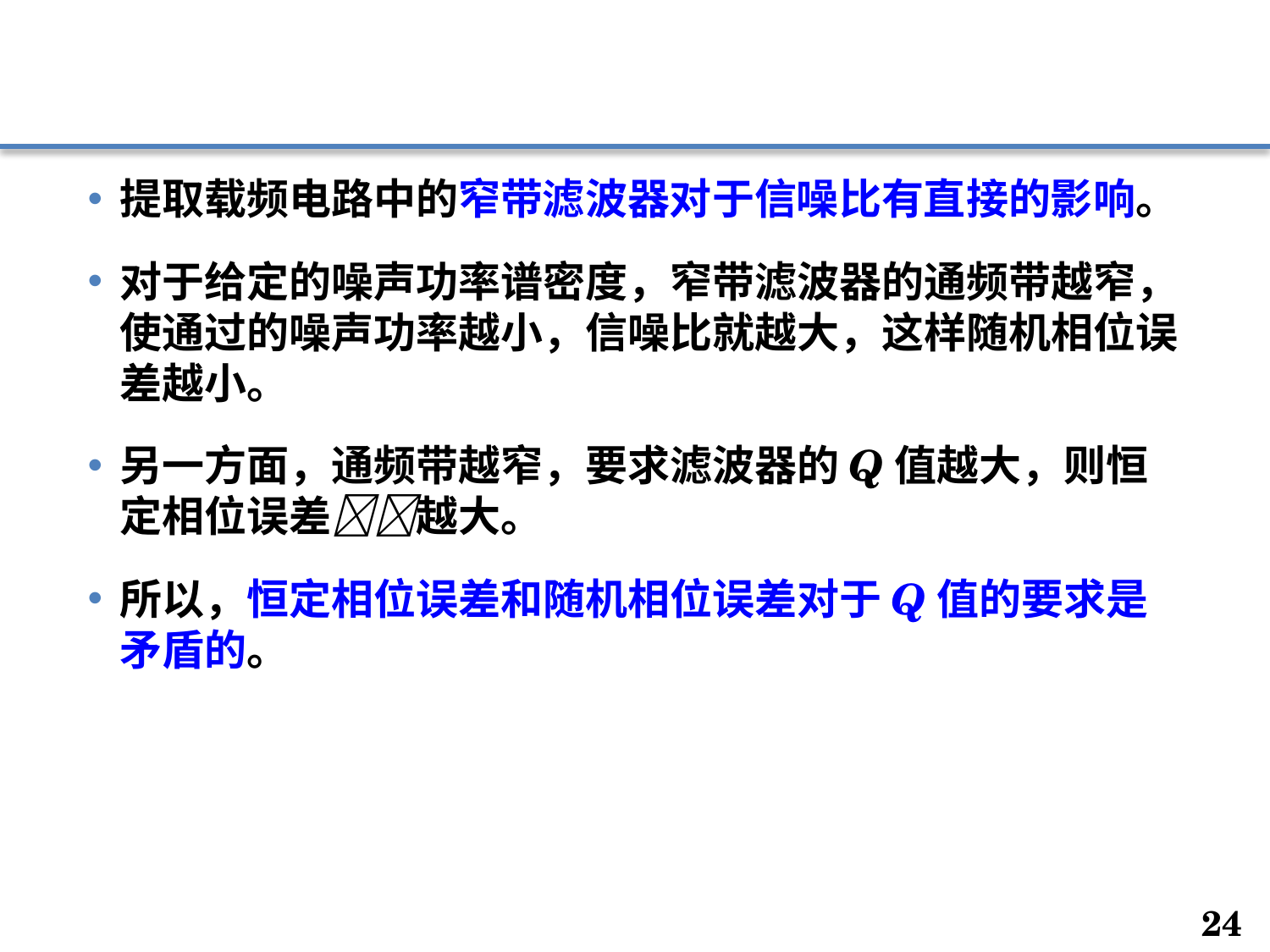

#
提取载频电路中的窄带滤波器对于信噪比有直接的影响。
对于给定的噪声功率谱密度，窄带滤波器的通频带越窄，使通过的噪声功率越小，信噪比就越大，这样随机相位误差越小。
另一方面，通频带越窄，要求滤波器的Q值越大，则恒定相位误差Δϕ越大。
所以，恒定相位误差和随机相位误差对于Q值的要求是矛盾的。
24